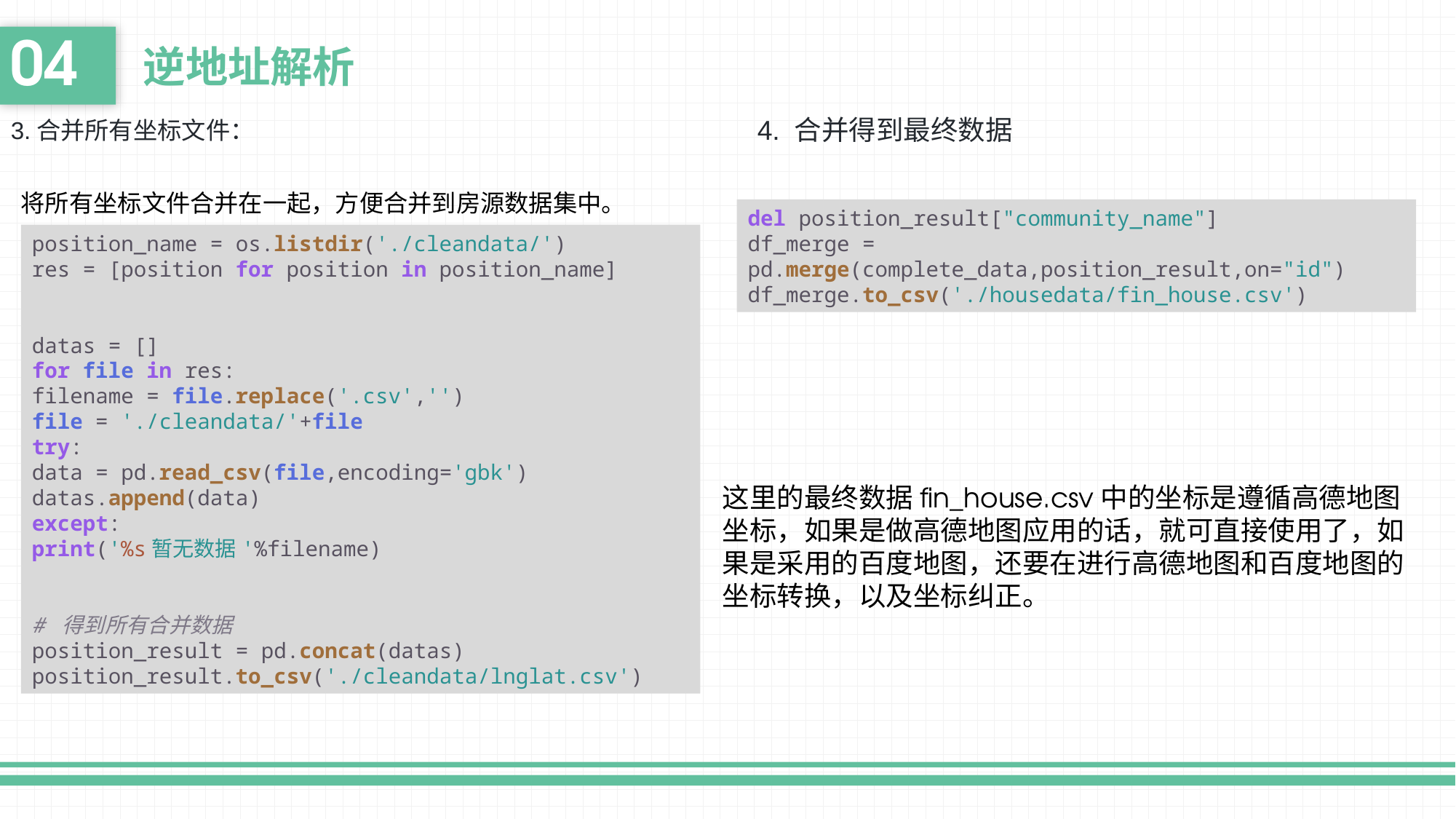

04
逆地址解析
4. 合并得到最终数据
3.合并所有坐标文件：
将所有坐标文件合并在一起，方便合并到房源数据集中。
del position_result["community_name"]
df_merge = pd.merge(complete_data,position_result,on="id")
df_merge.to_csv('./housedata/fin_house.csv')
position_name = os.listdir('./cleandata/')
res = [position for position in position_name]

datas = []
for file in res:
filename = file.replace('.csv','')
file = './cleandata/'+file
try:
data = pd.read_csv(file,encoding='gbk')
datas.append(data)
except:
print('%s暂无数据'%filename)

# 得到所有合并数据
position_result = pd.concat(datas)
position_result.to_csv('./cleandata/lnglat.csv')
这里的最终数据fin_house.csv中的坐标是遵循高德地图坐标，如果是做高德地图应用的话，就可直接使用了，如果是采用的百度地图，还要在进行高德地图和百度地图的坐标转换，以及坐标纠正。